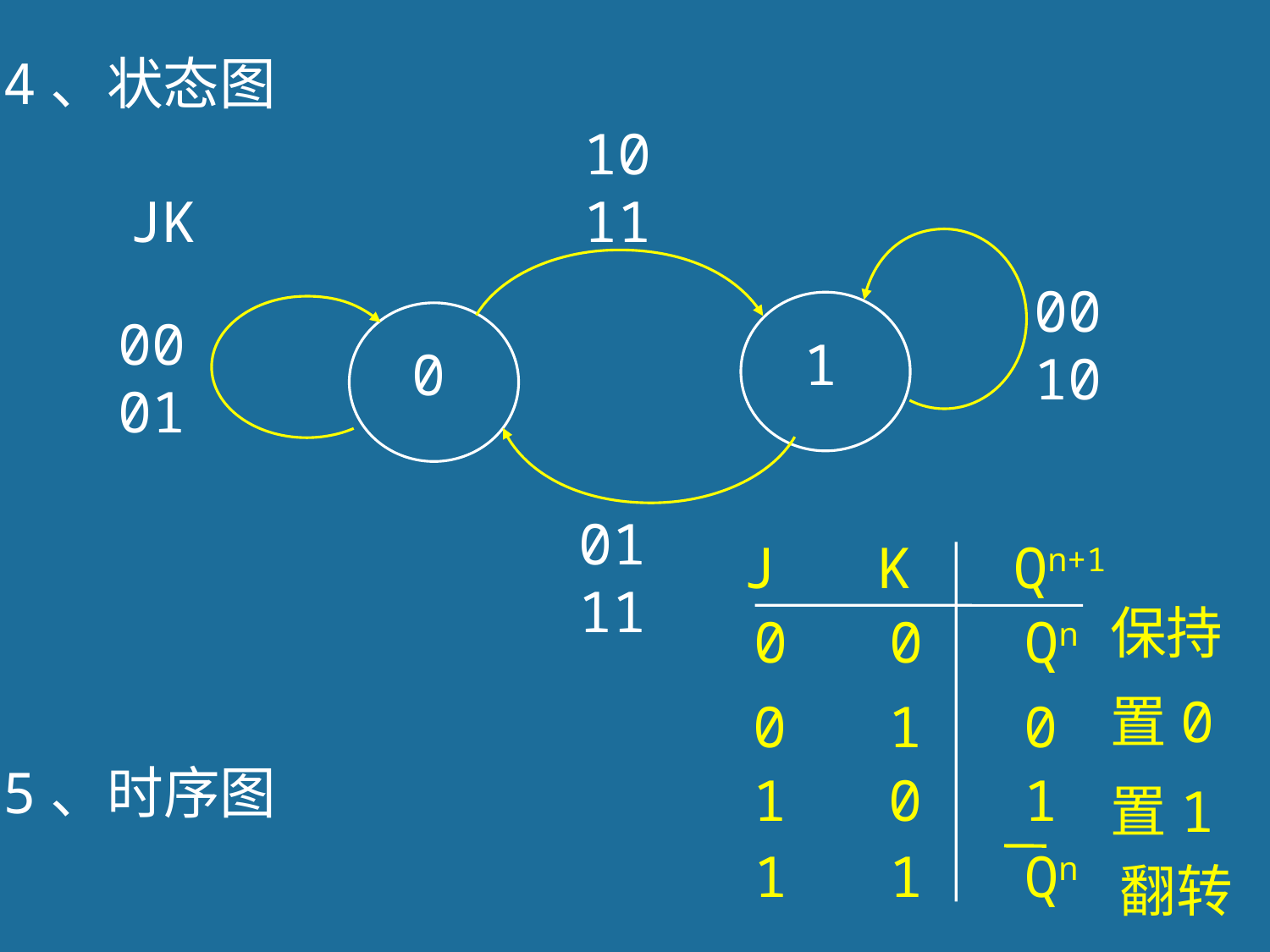

4、状态图
10
11

JK

00
01

00
10

1
0

01
11
J   K   Qn+1

保持
置0
置1
翻转
0   0   Qn
0   1   0
1   0   1
1   1   Qn

5、时序图
114